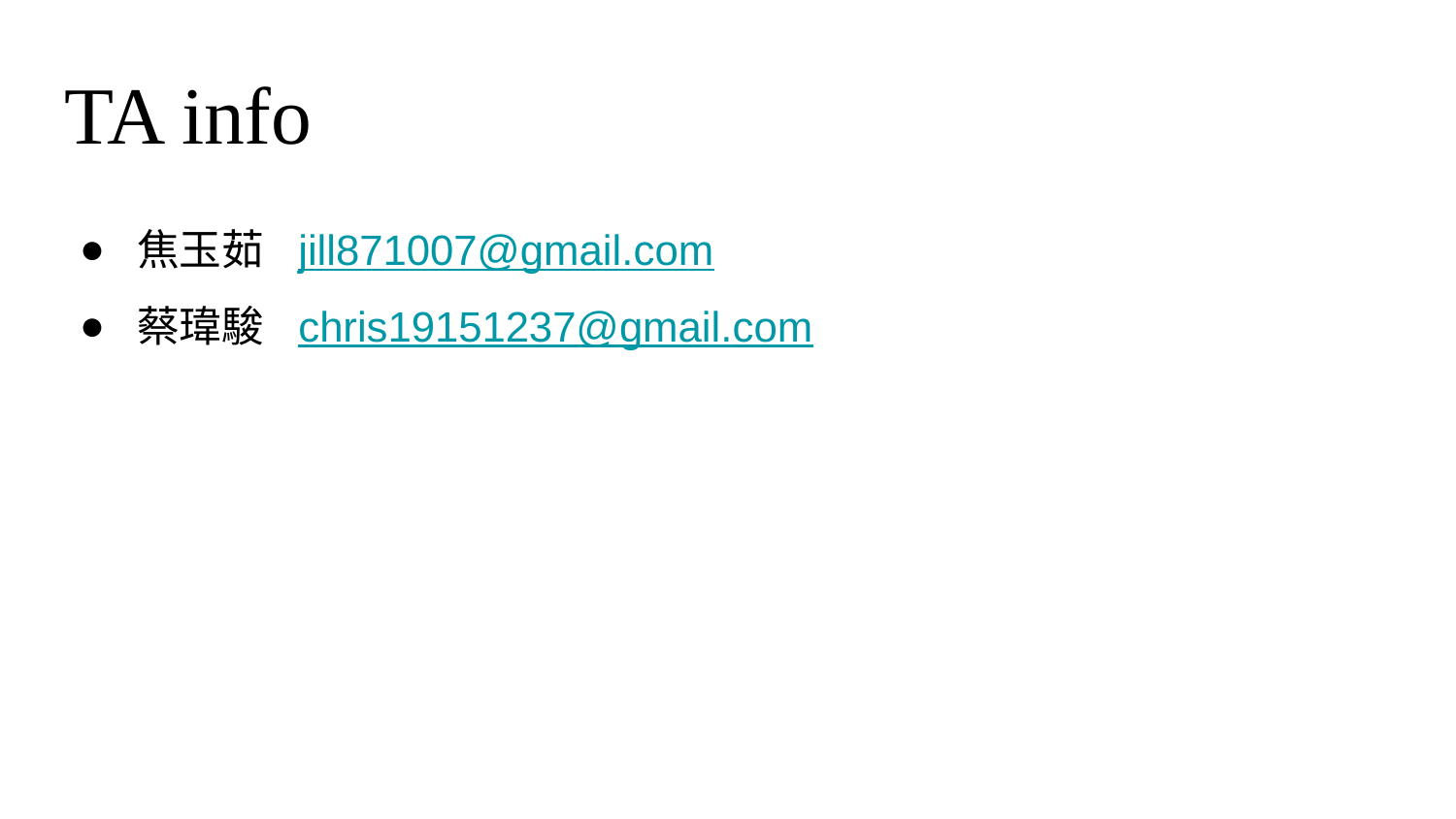

# TA info
焦玉茹  jill871007@gmail.com
蔡瑋駿  chris19151237@gmail.com